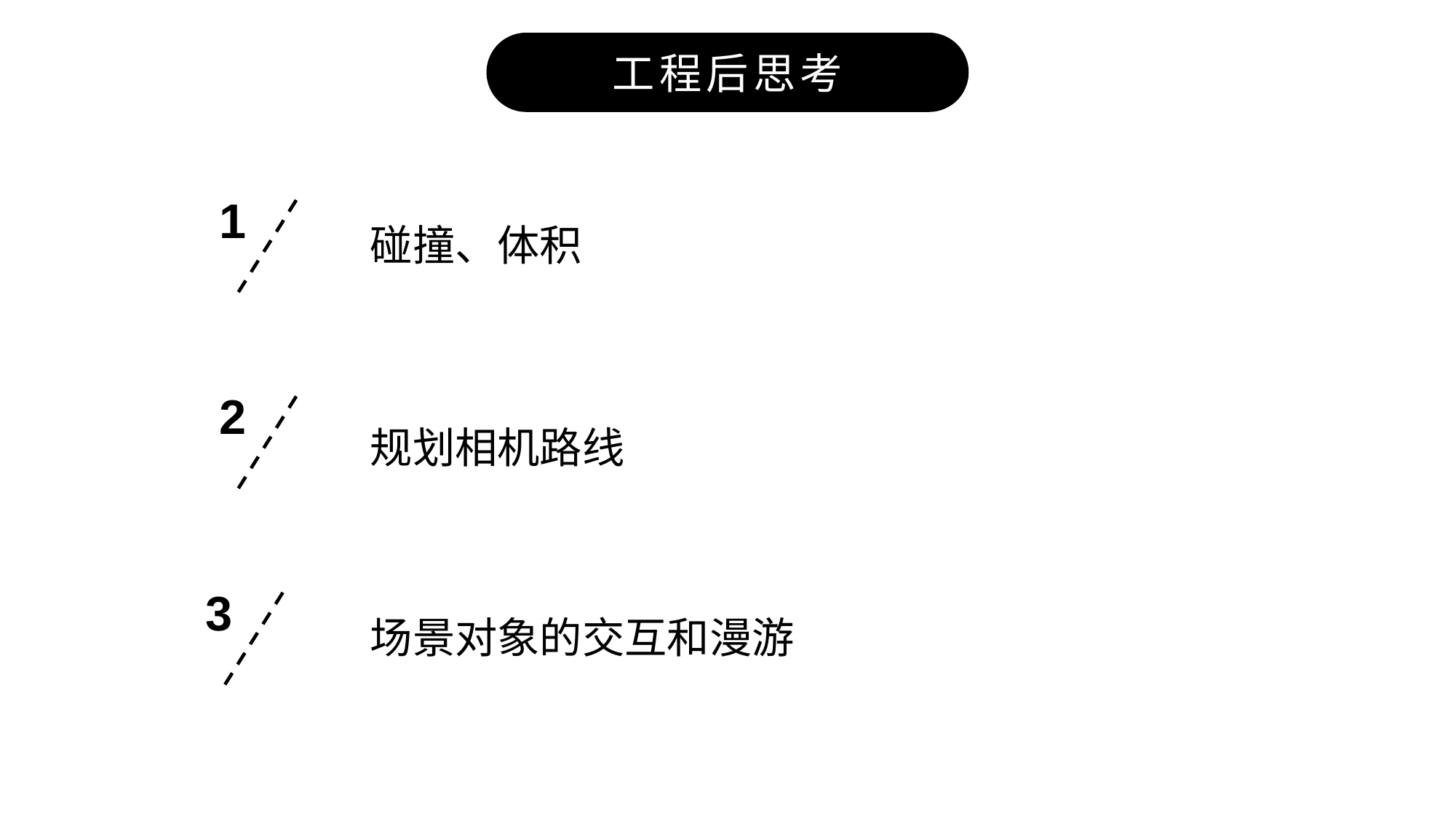

工程后思考
1
碰撞、体积
2
规划相机路线
3
场景对象的交互和漫游